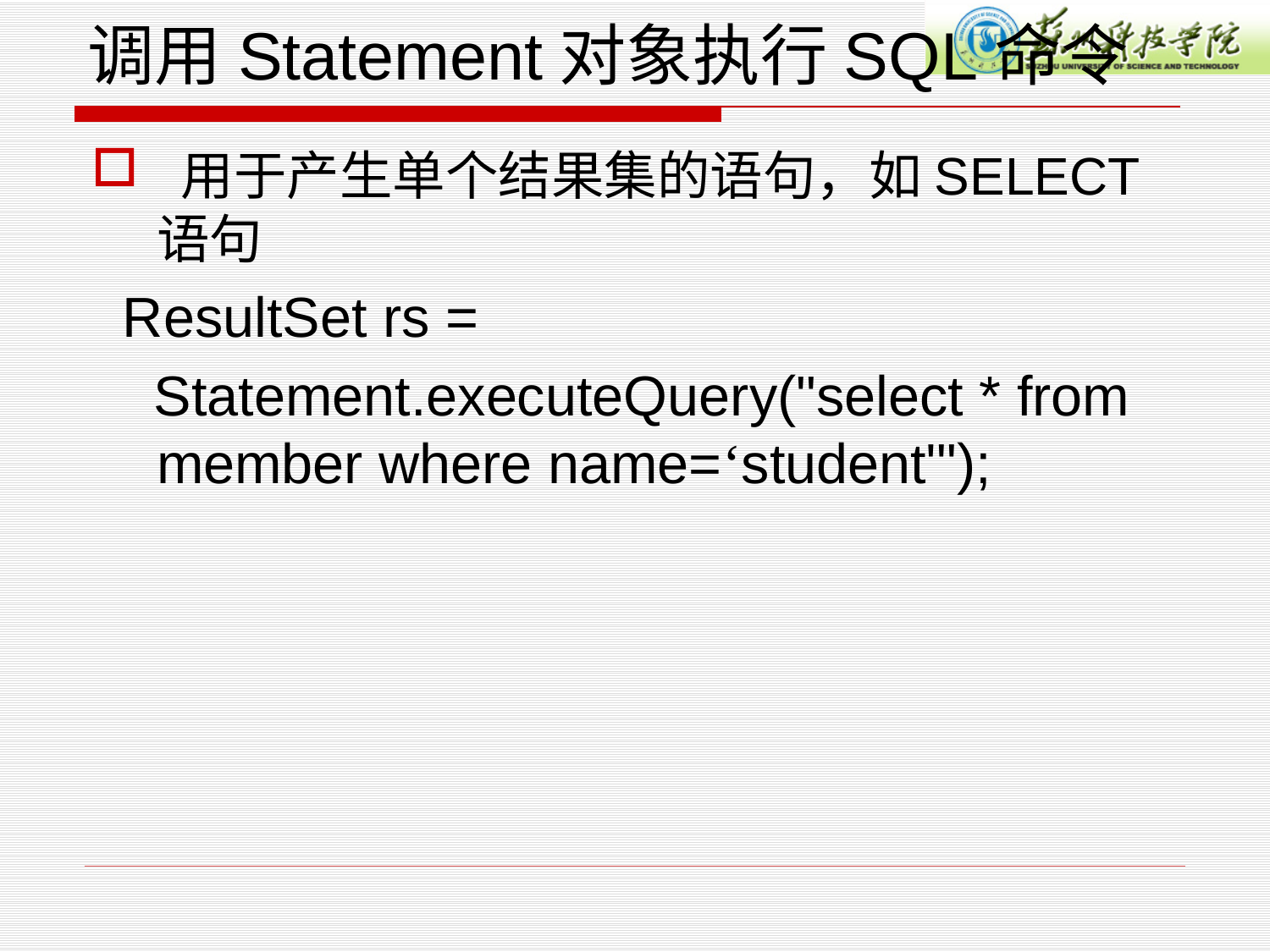

# 调用Statement对象执行SQL命令
 用于产生单个结果集的语句，如SELECT语句
  ResultSet rs =
    Statement.executeQuery("select * from member where name=‘student'");